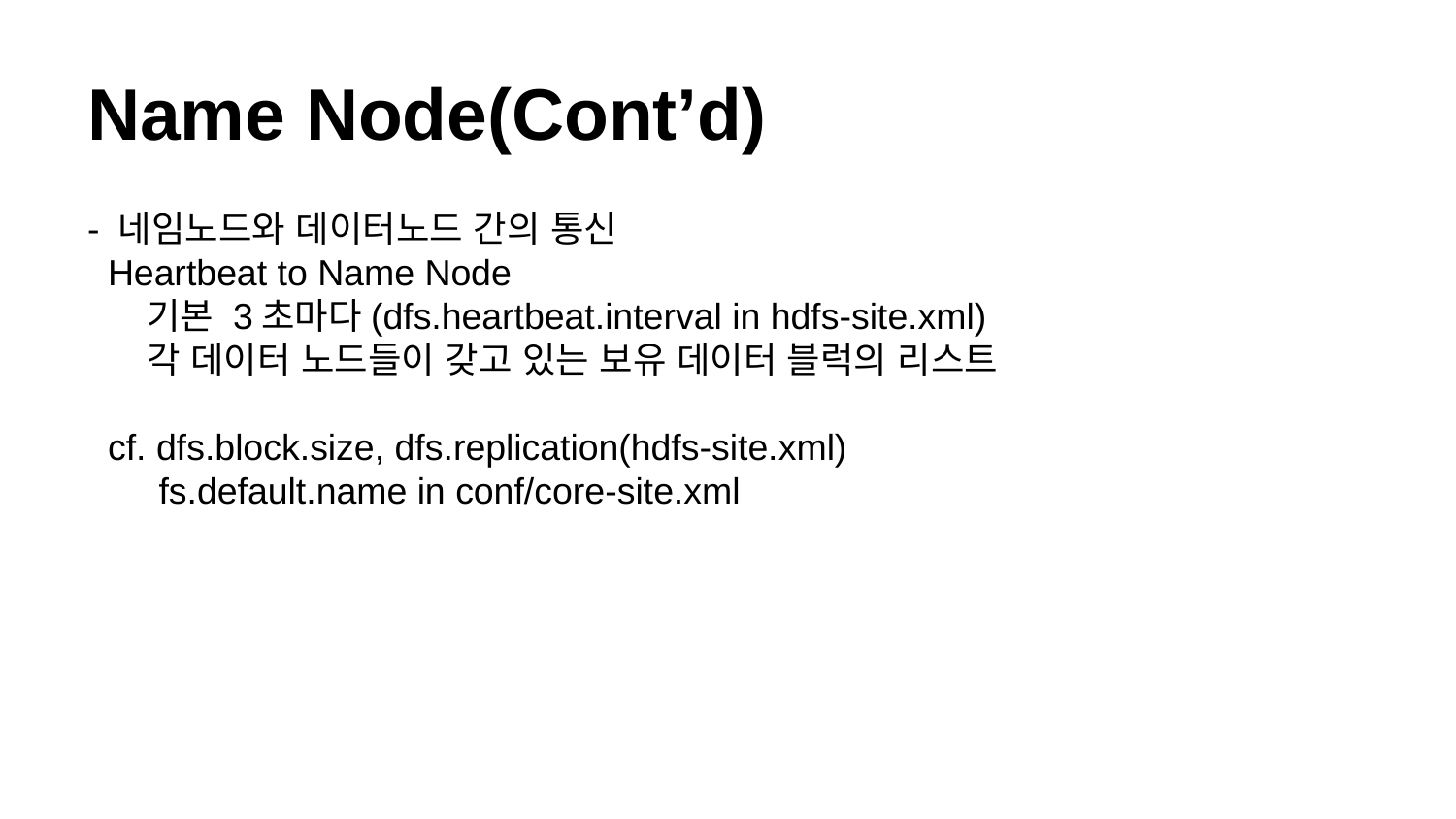

# Name Node(Cont’d)
- 네임노드와 데이터노드 간의 통신
  Heartbeat to Name Node
     기본 3초마다(dfs.heartbeat.interval in hdfs-site.xml)
     각 데이터 노드들이 갖고 있는 보유 데이터 블럭의 리스트

  cf. dfs.block.size, dfs.replication(hdfs-site.xml)
       fs.default.name in conf/core-site.xml